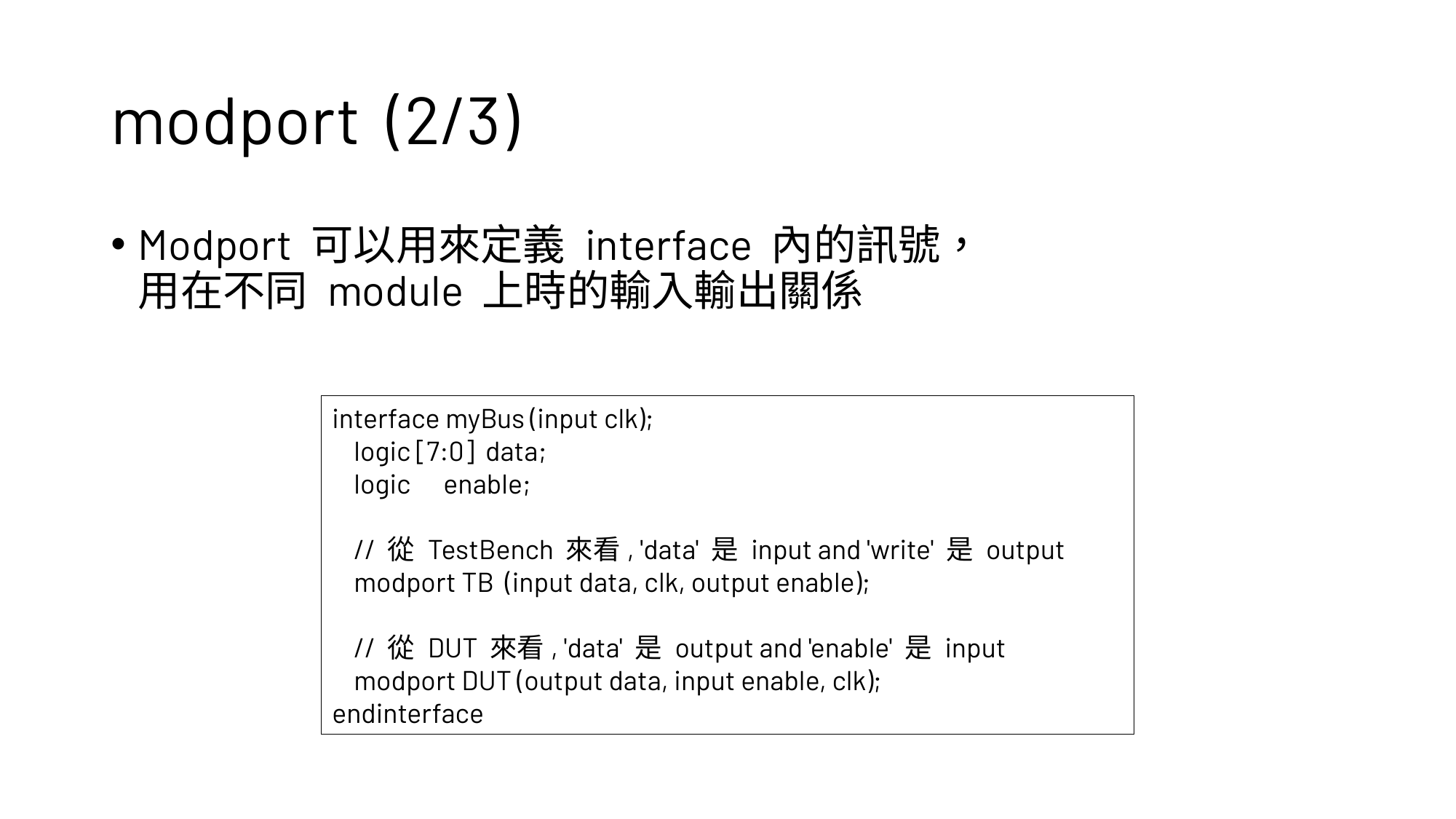

# modport  (2/3)
Modport 可以用來定義 interface 內的訊號，
用在不同 module 上時的輸入輸出關係
interface myBus (input clk);
    logic [7:0]  data;
    logic      enable;

    // 從 TestBench 來看, 'data' 是 input and 'write' 是 output
    modport TB  (input data, clk, output enable);

    // 從 DUT 來看, 'data' 是 output and 'enable' 是 input
    modport DUT (output data, input enable, clk);
endinterface